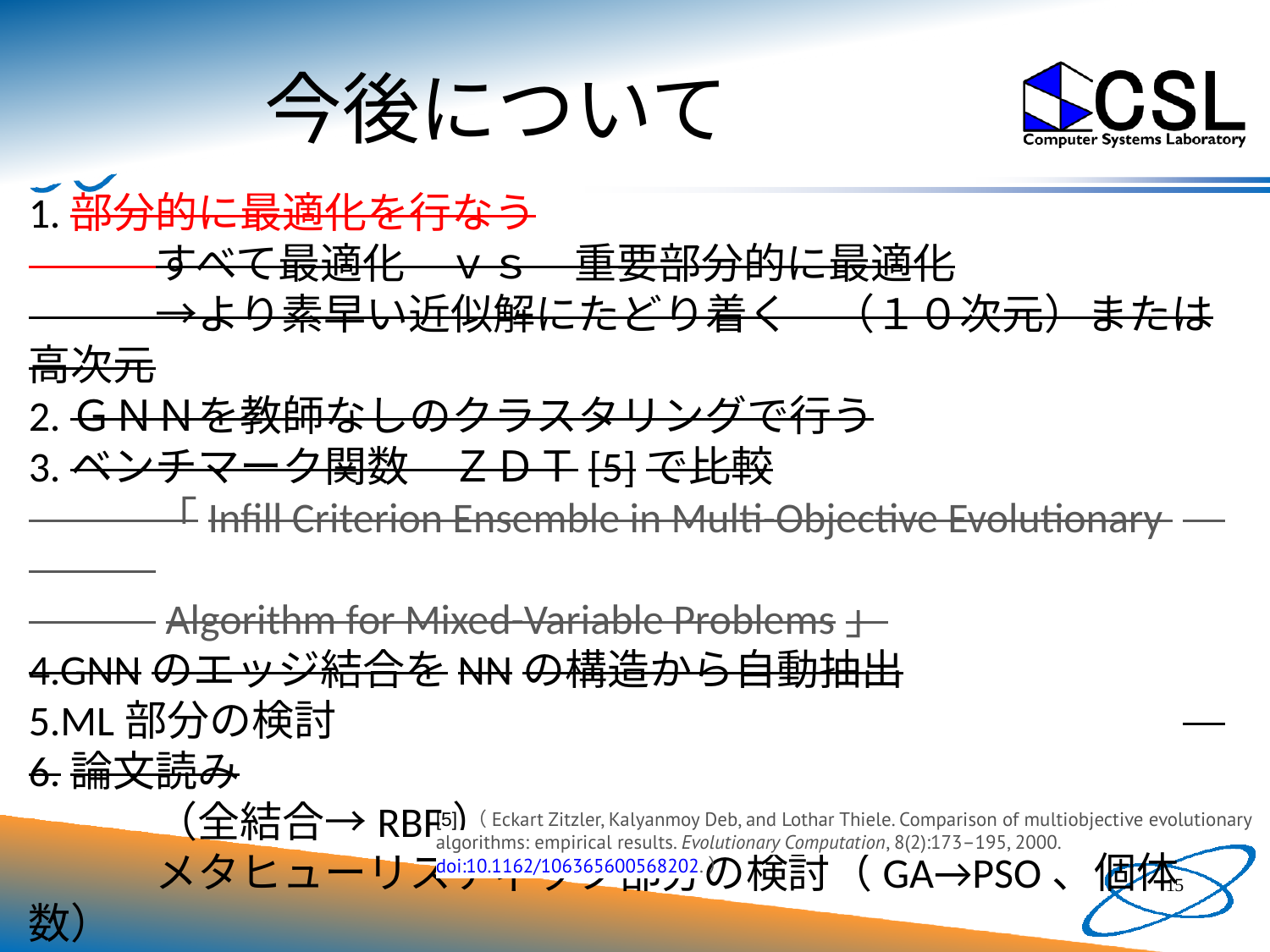

# 今後について
1.部分的に最適化を行なう
　　　すべて最適化　ｖｓ　重要部分的に最適化
　　　→より素早い近似解にたどり着く　（１０次元）または高次元
2.ＧＮＮを教師なしのクラスタリングで行う
3.ベンチマーク関数　ＺＤＴ[5]で比較
　　　「Infill Criterion Ensemble in Multi-Objective Evolutionary
　　　Algorithm for Mixed-Variable Problems」
4.GNNのエッジ結合をNNの構造から自動抽出
5.ML部分の検討　　　　　　　　　　　　　　　　　　　　　6.論文読み
　　　（全結合→RBF）
　　　メタヒューリスティック部分の検討（GA→PSO、個体数）
　　　GNNが使えない？　RNFの方が精度がよい？（神野先生）
[5] （Eckart Zitzler, Kalyanmoy Deb, and Lothar Thiele. Comparison of multiobjective evolutionary algorithms: empirical results. Evolutionary Computation, 8(2):173–195, 2000. doi:10.1162/106365600568202.）
15